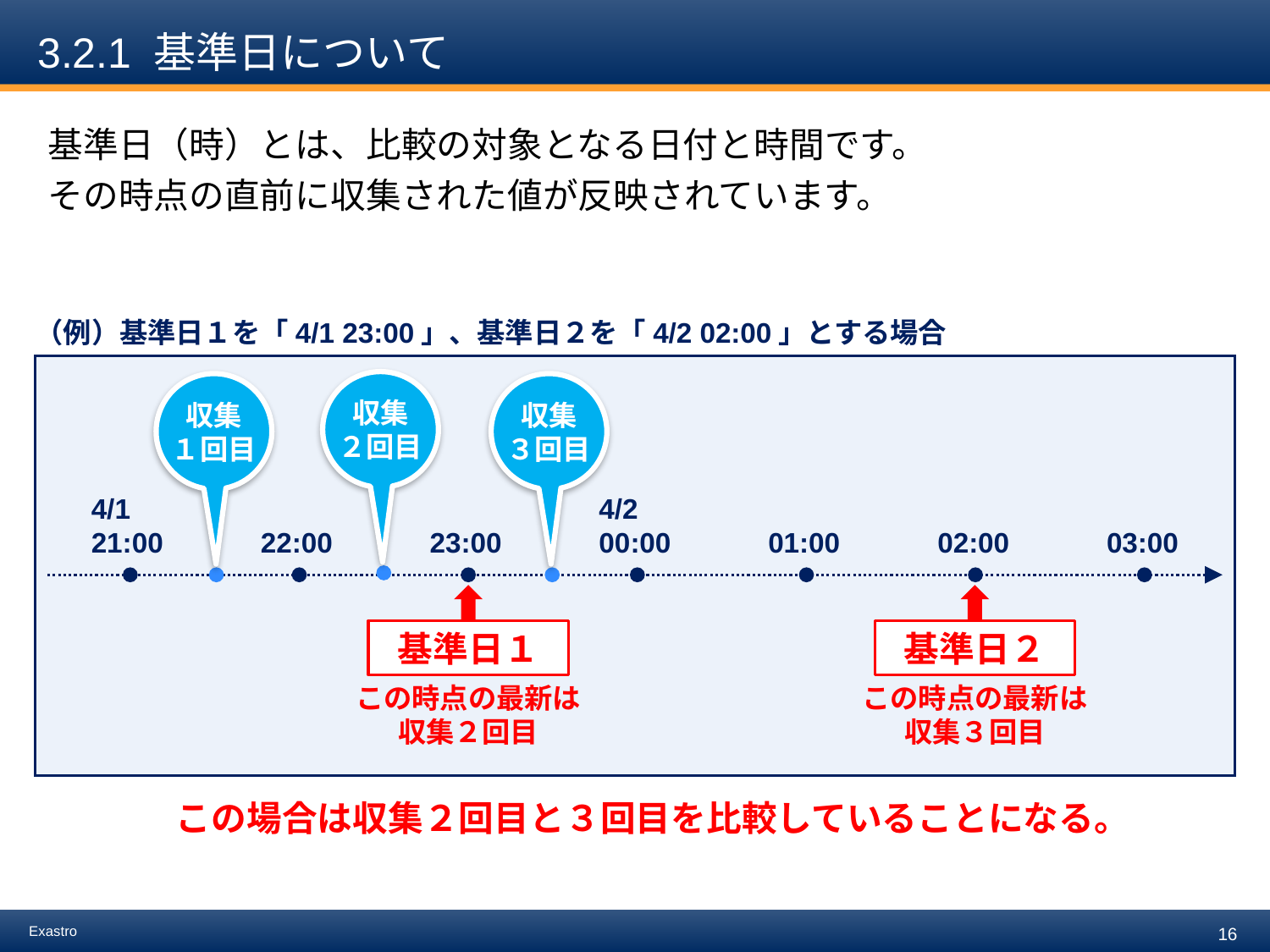

# 3.2.1 基準日について
基準日（時）とは、比較の対象となる日付と時間です。
その時点の直前に収集された値が反映されています。
（例）基準日１を「4/1 23:00」、基準日２を「4/2 02:00」とする場合

収集
２回目
収集
１回目
収集
３回目
4/1
21:00
4/2
00:00

22:00

23:00

01:00

02:00

03:00

基準日１
基準日２
この時点の最新は
収集２回目
この時点の最新は
収集３回目
この場合は収集２回目と３回目を比較していることになる。